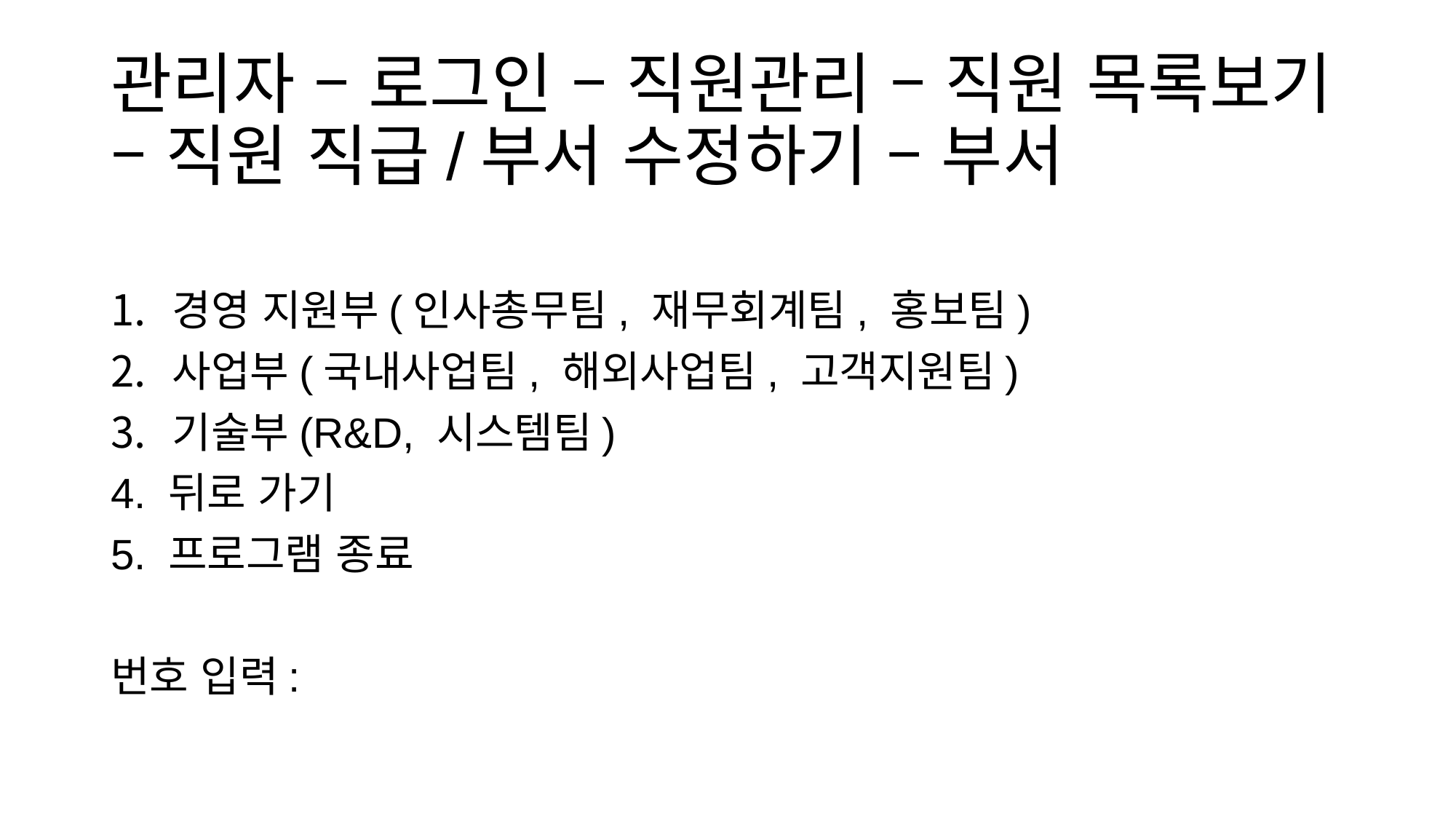

# 관리자 – 로그인 – 직원관리 – 직원 목록보기 – 직원 직급/부서 수정하기 – 부서

경영 지원부(인사총무팀, 재무회계팀, 홍보팀)
사업부(국내사업팀, 해외사업팀, 고객지원팀)
기술부(R&D, 시스템팀)
4. 뒤로 가기
5. 프로그램 종료

번호 입력: